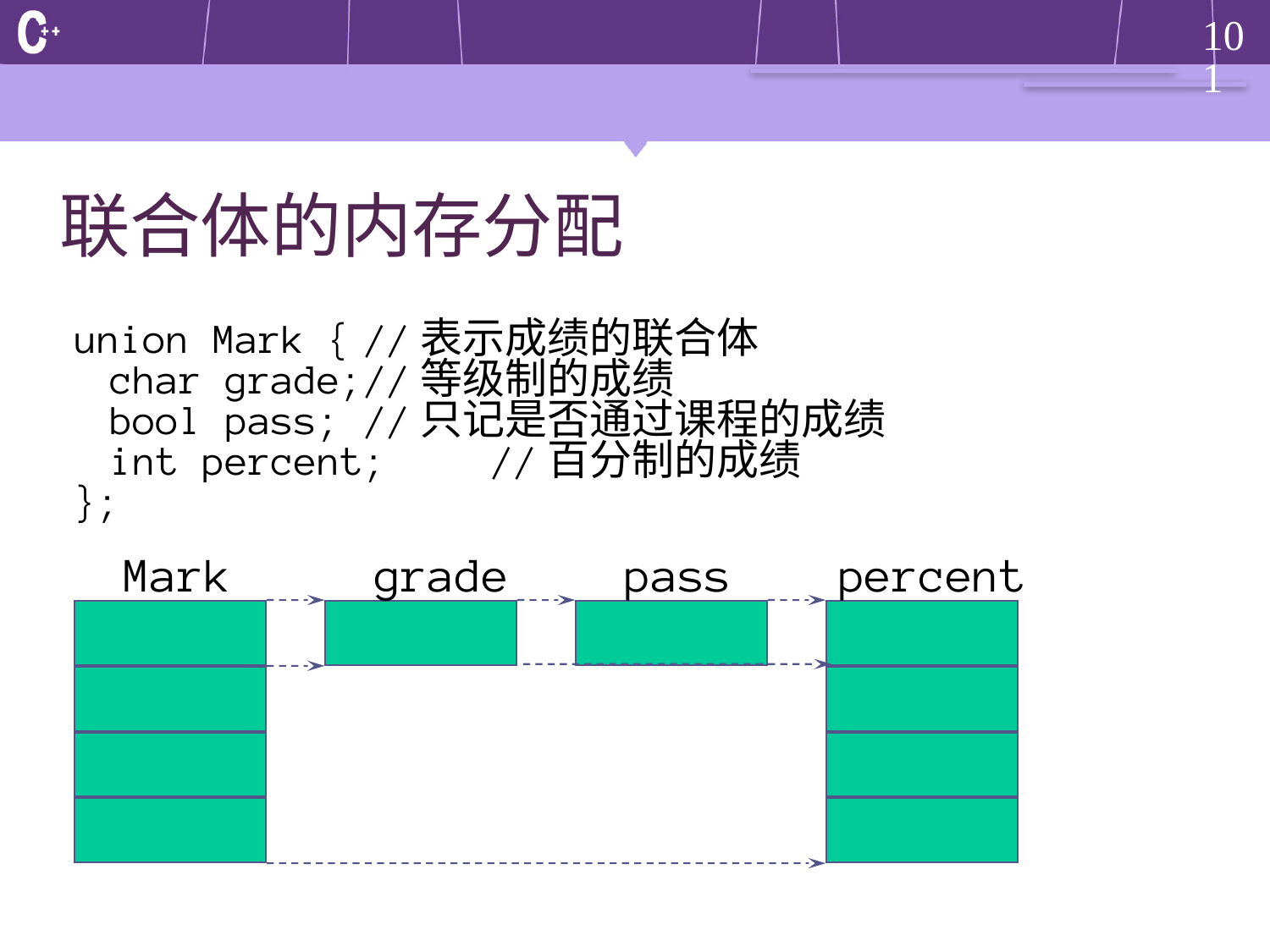

# 联合体的内存分配
union Mark {	//表示成绩的联合体
	char grade;	//等级制的成绩
	bool pass;	//只记是否通过课程的成绩
	int percent;	//百分制的成绩
};
Mark
grade
pass
percent